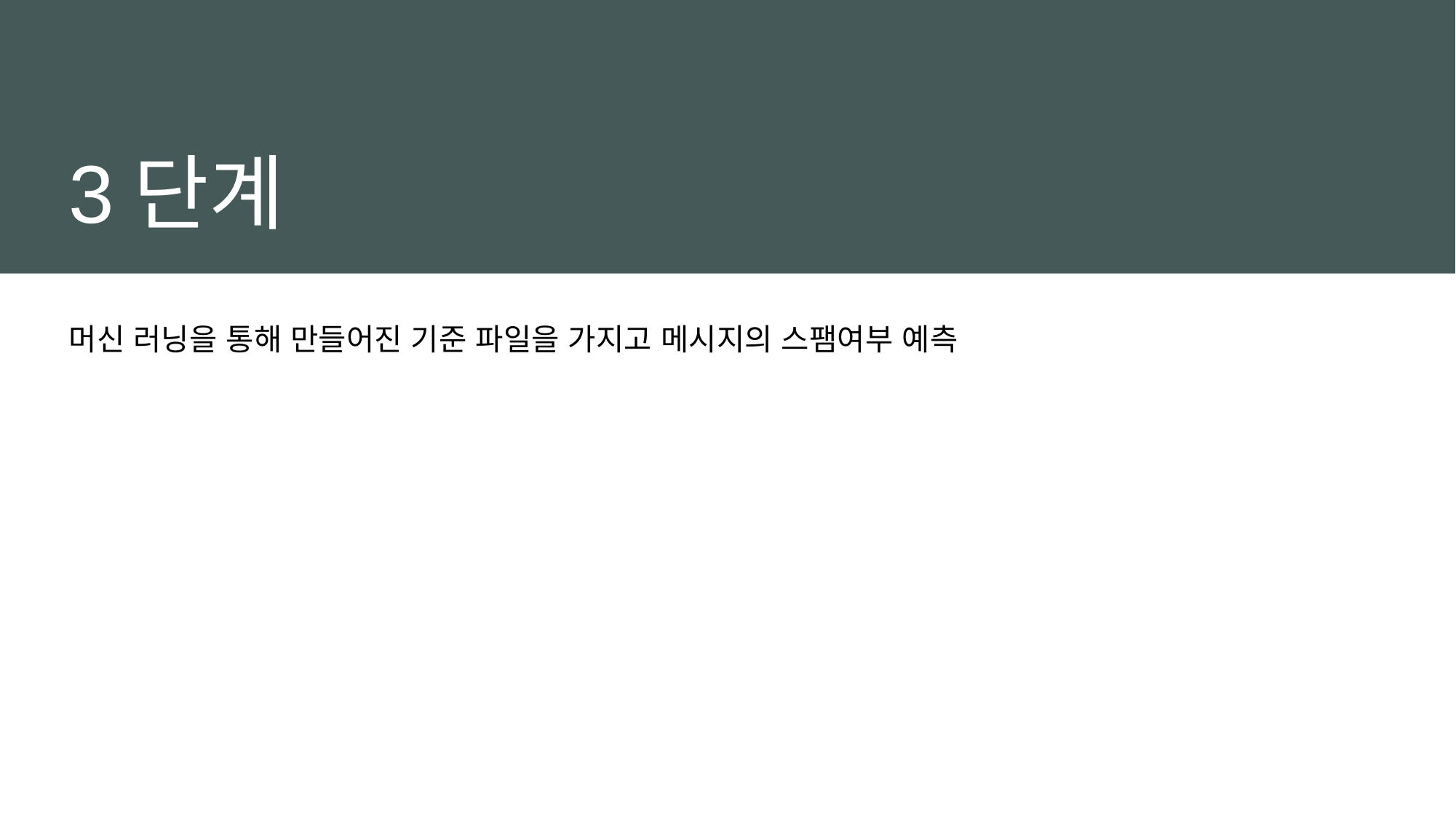

# 3단계
머신 러닝을 통해 만들어진 기준 파일을 가지고 메시지의 스팸여부 예측